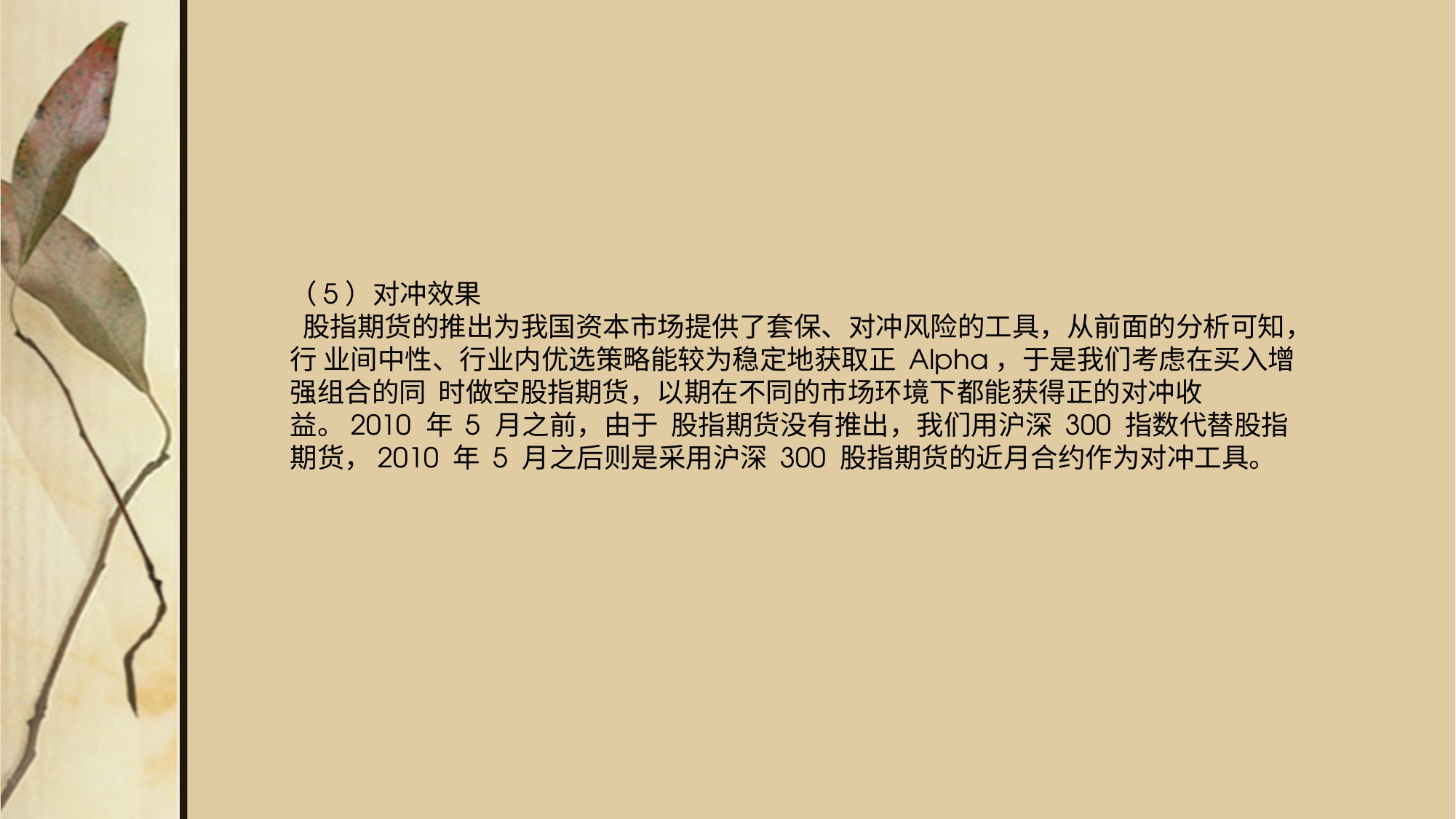

（5）对冲效果
 股指期货的推出为我国资本市场提供了套保、对冲风险的工具，从前面的分析可知，行 业间中性、行业内优选策略能较为稳定地获取正 Alpha，于是我们考虑在买入增强组合的同  时做空股指期货，以期在不同的市场环境下都能获得正的对冲收益。2010 年 5 月之前，由于  股指期货没有推出，我们用沪深 300 指数代替股指期货，2010 年 5 月之后则是采用沪深 300 股指期货的近月合约作为对冲工具。